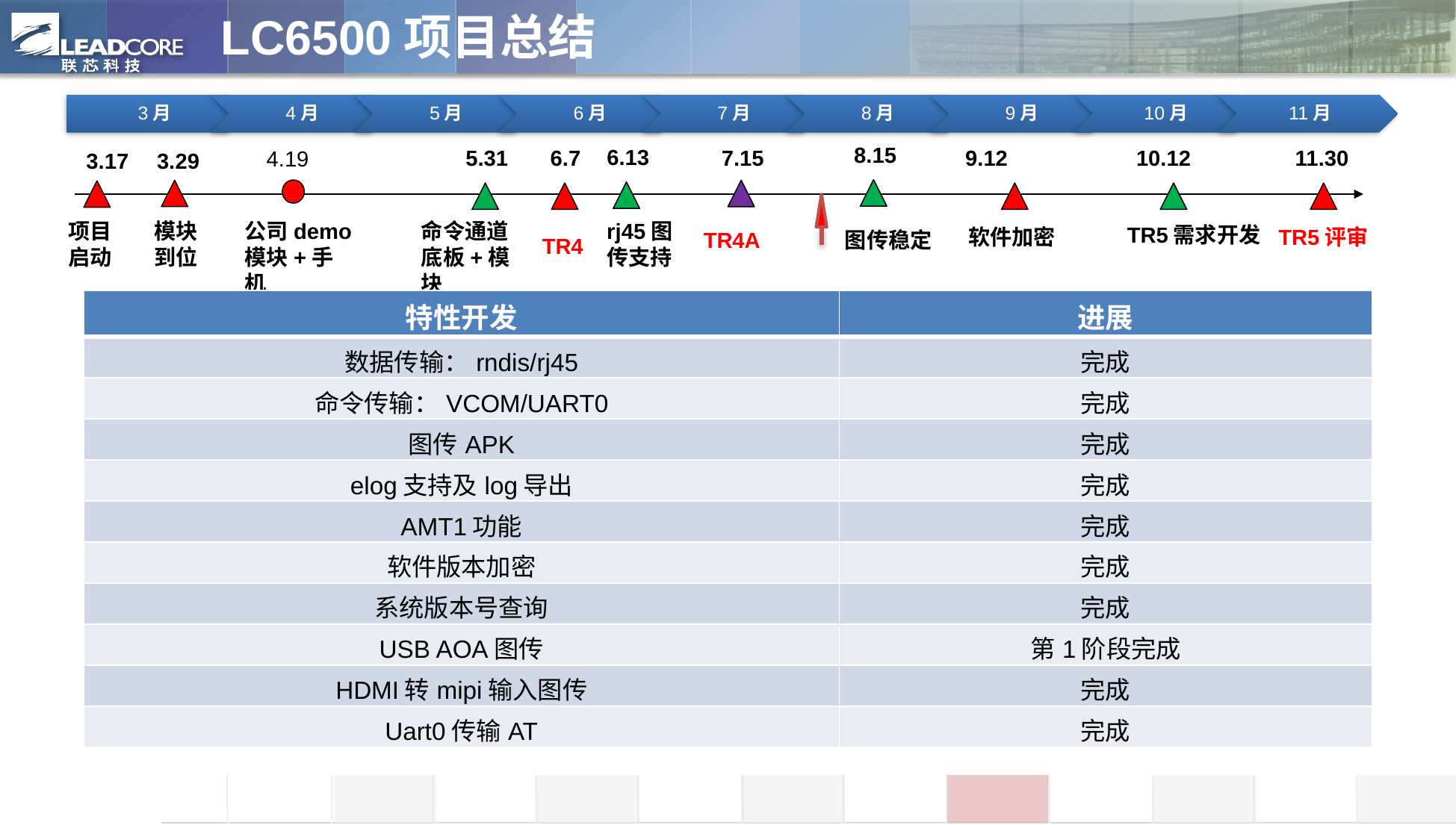

# LC6500项目总结
3月
4月
5月
6月
7月
8月
9月
10月
11月
8.15
6.13
5.31
6.7
9.12
10.12
11.30
7.15
4.19
3.17
3.29

项目启动
模块到位
公司demo
模块+手机
命令通道
底板+模块
rj45图传支持
TR5需求开发
软件加密
TR5评审
图传稳定
TR4A
TR4
| 特性开发 | 进展 |
| --- | --- |
| 数据传输：rndis/rj45 | 完成 |
| 命令传输：VCOM/UART0 | 完成 |
| 图传APK | 完成 |
| elog支持及log导出 | 完成 |
| AMT1功能 | 完成 |
| 软件版本加密 | 完成 |
| 系统版本号查询 | 完成 |
| USB AOA图传 | 第1阶段完成 |
| HDMI转mipi输入图传 | 完成 |
| Uart0传输AT | 完成 |